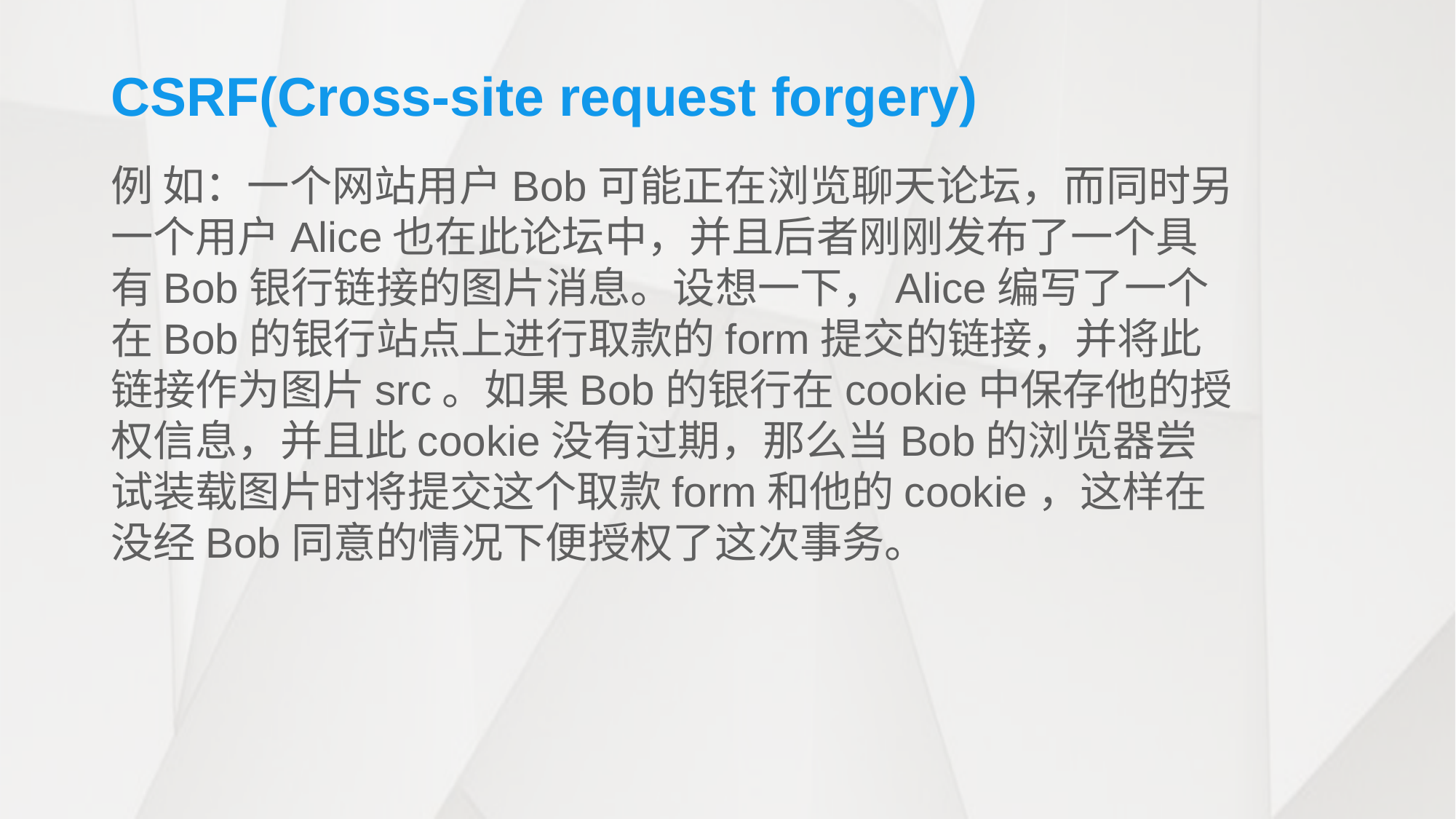

CSRF(Cross-site request forgery)
例 如：一个网站用户Bob可能正在浏览聊天论坛，而同时另一个用户Alice也在此论坛中，并且后者刚刚发布了一个具有Bob银行链接的图片消息。设想一下，Alice编写了一个在Bob的银行站点上进行取款的form提交的链接，并将此链接作为图片src。如果Bob的银行在cookie中保存他的授权信息，并且此cookie没有过期，那么当Bob的浏览器尝试装载图片时将提交这个取款form和他的cookie，这样在没经Bob同意的情况下便授权了这次事务。